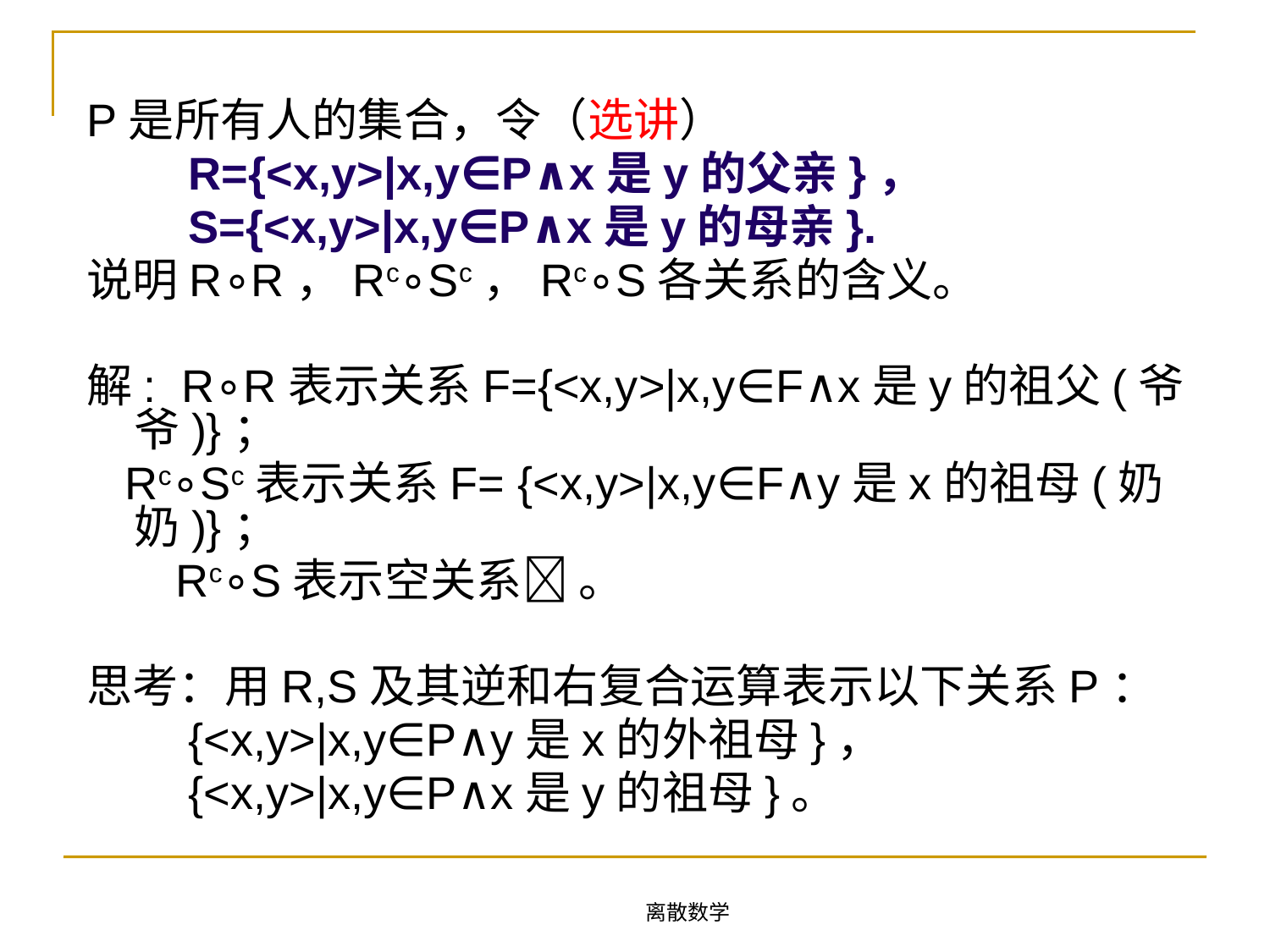

P是所有人的集合，令（选讲）
        R={<x,y>|x,y∈P∧x是y的父亲}，
        S={<x,y>|x,y∈P∧x是y的母亲}.
说明R∘R，Rc∘Sc，Rc∘S各关系的含义。

解:  R∘R表示关系F={<x,y>|x,y∈F∧x是y的祖父(爷爷)}；
   Rc∘Sc表示关系F= {<x,y>|x,y∈F∧y是x的祖母(奶奶)}；
       Rc∘S表示空关系∅ 。

思考：用R,S及其逆和右复合运算表示以下关系P：
        {<x,y>|x,y∈P∧y是x的外祖母}，
        {<x,y>|x,y∈P∧x是y的祖母}。

离散数学
8